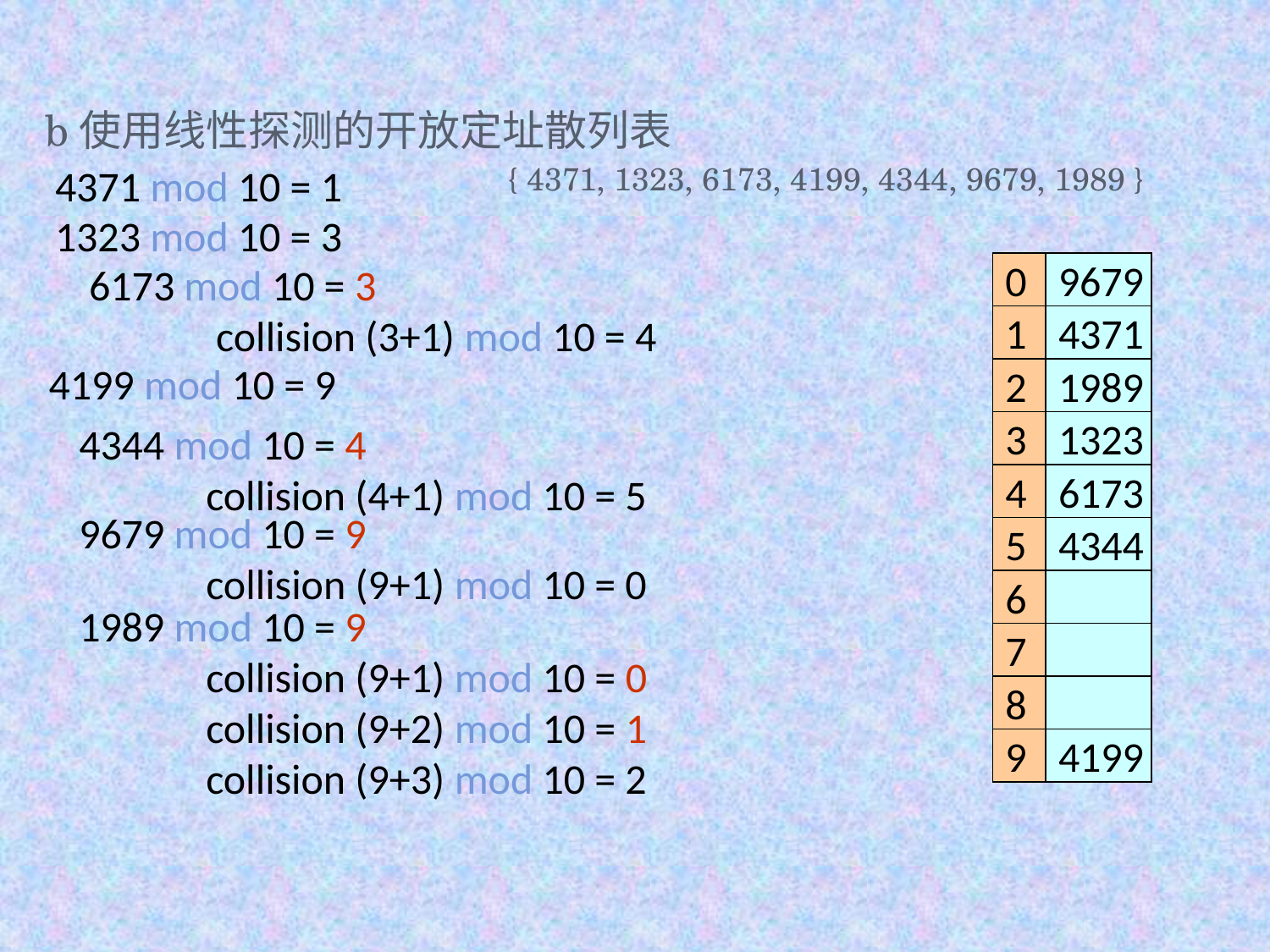

b使用线性探测的开放定址散列表
                                                    { 4371, 1323, 6173, 4199, 4344, 9679, 1989 }

4371 mod 10 = 1
1323 mod 10 = 3
6173 mod 10 = 3
	collision (3+1) mod 10 = 4
0

1

2

3

4

5

6

7

8

9

0
9679
1
4371
4199 mod 10 = 9
2
1989
4344 mod 10 = 4
	collision (4+1) mod 10 = 5
3
1323
4
6173
9679 mod 10 = 9
	collision (9+1) mod 10 = 0
5
4344
6

1989 mod 10 = 9
	collision (9+1) mod 10 = 0
	collision (9+2) mod 10 = 1
	collision (9+3) mod 10 = 2
7

8

9
4199